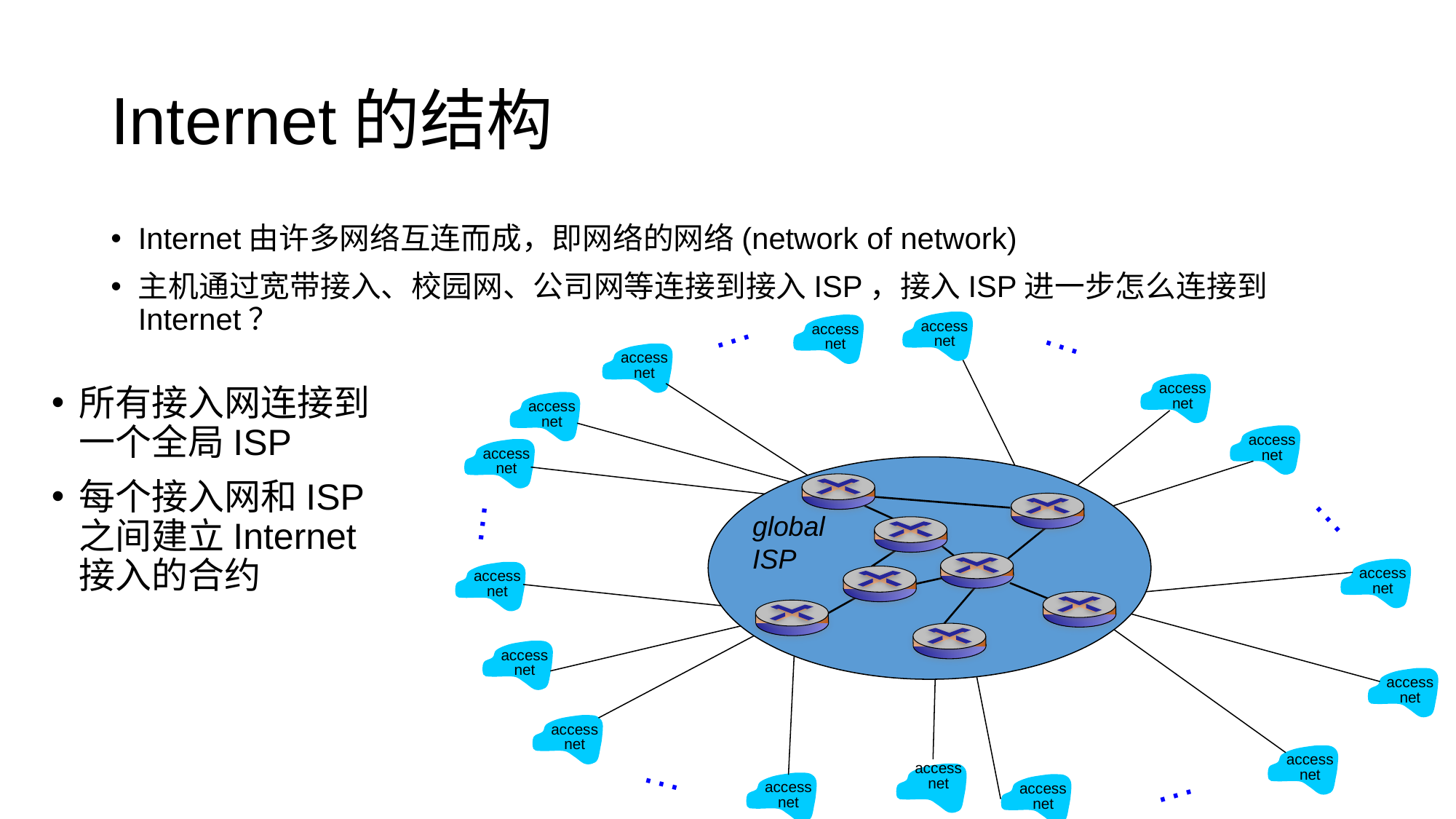

# Internet的结构
Internet由许多网络互连而成，即网络的网络(network of network)
主机通过宽带接入、校园网、公司网等连接到接入ISP，接入ISP进一步怎么连接到Internet？
…
…

access
net

access
net

access
net

access
net

access
net

access
net

access
net
…
…

access
net

access
net

access
net

access
net

access
net

access
net
access
net

…

access
net

access
net
…
所有接入网连接到一个全局ISP
每个接入网和ISP之间建立Internet接入的合约

global
ISP